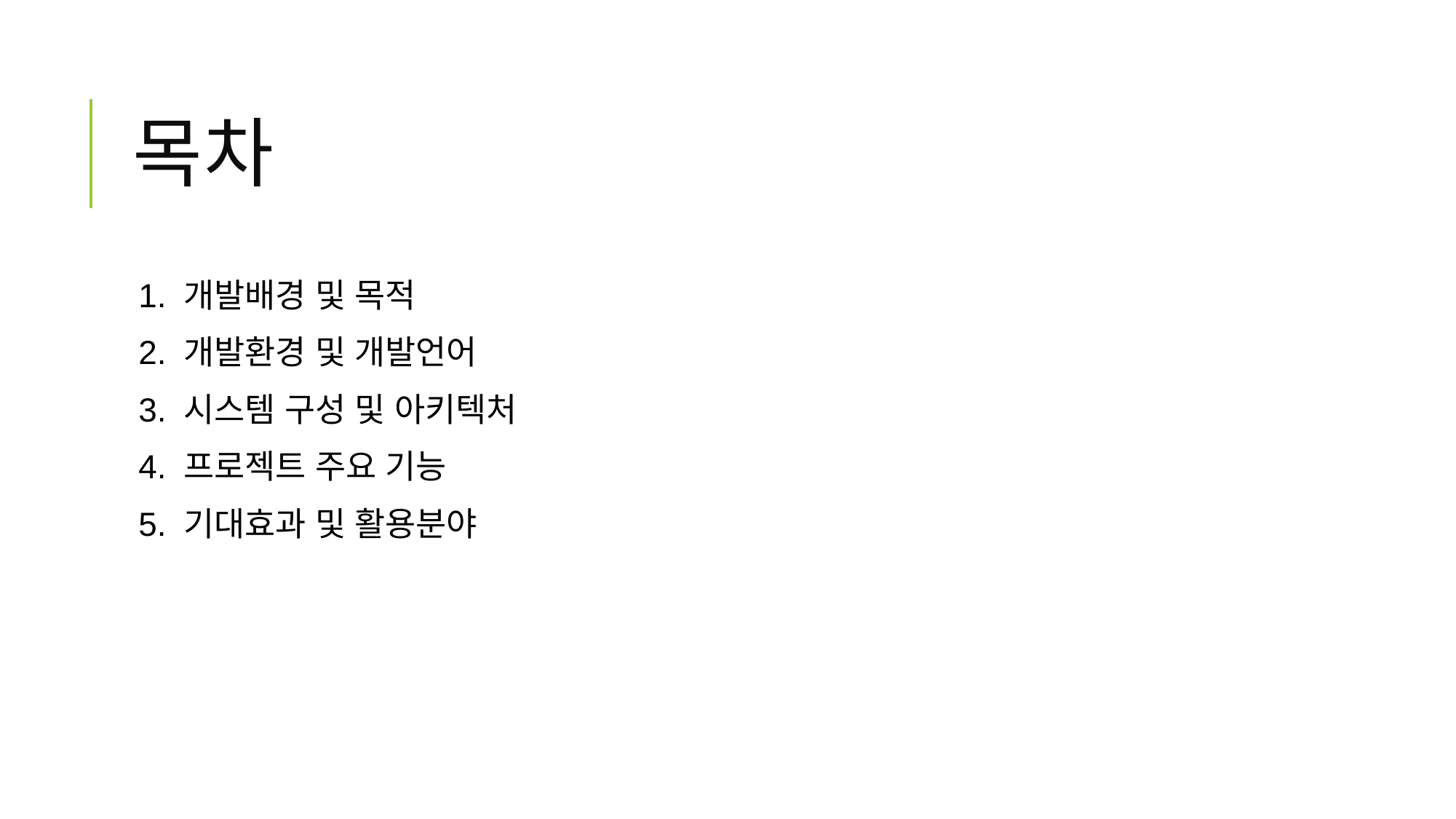

# 목차
1. 개발배경 및 목적
2. 개발환경 및 개발언어
3. 시스템 구성 및 아키텍처
4. 프로젝트 주요 기능
5. 기대효과 및 활용분야